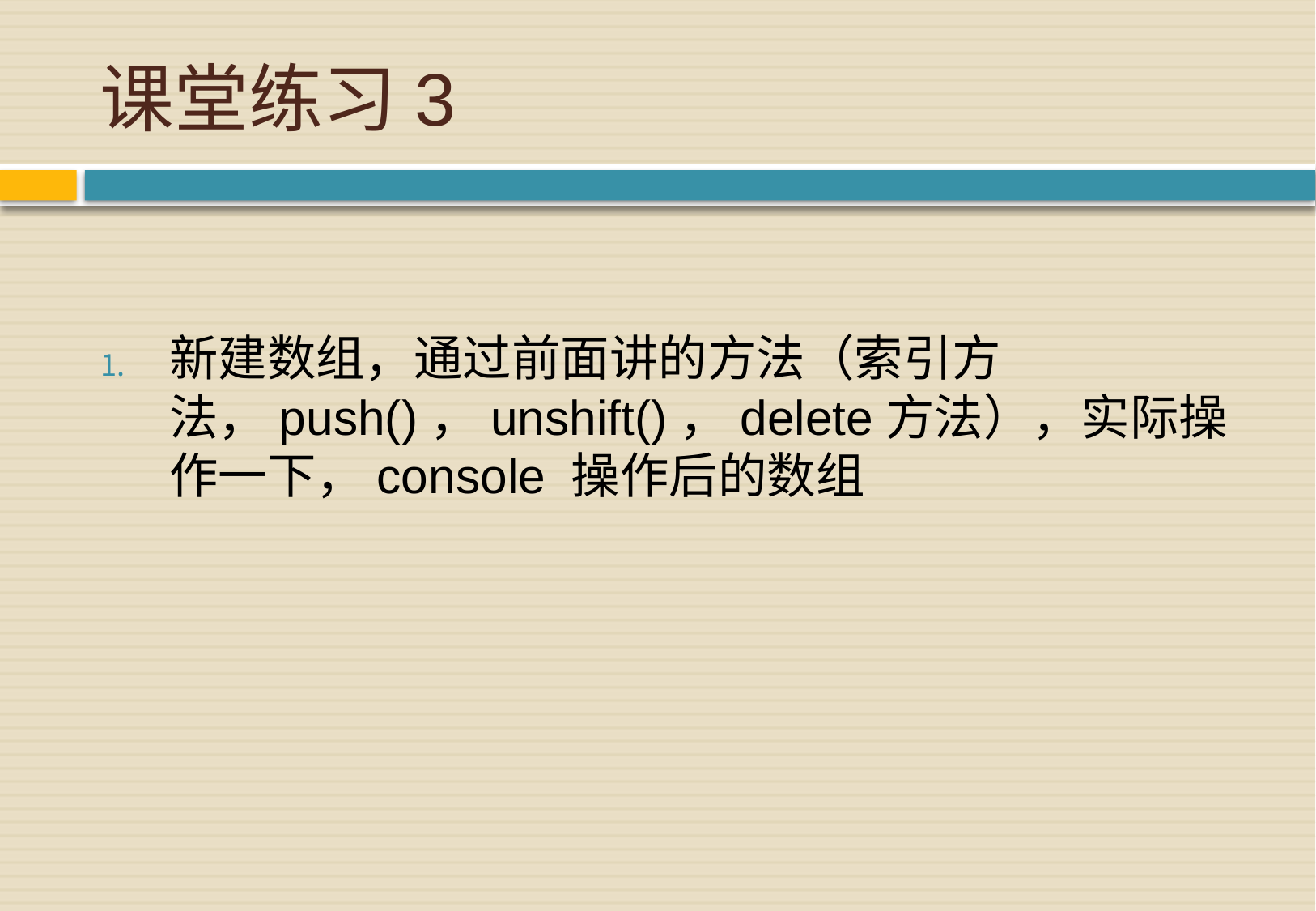

# 课堂练习3
新建数组，通过前面讲的方法（索引方法，push()，unshift()，delete方法），实际操作一下，console 操作后的数组